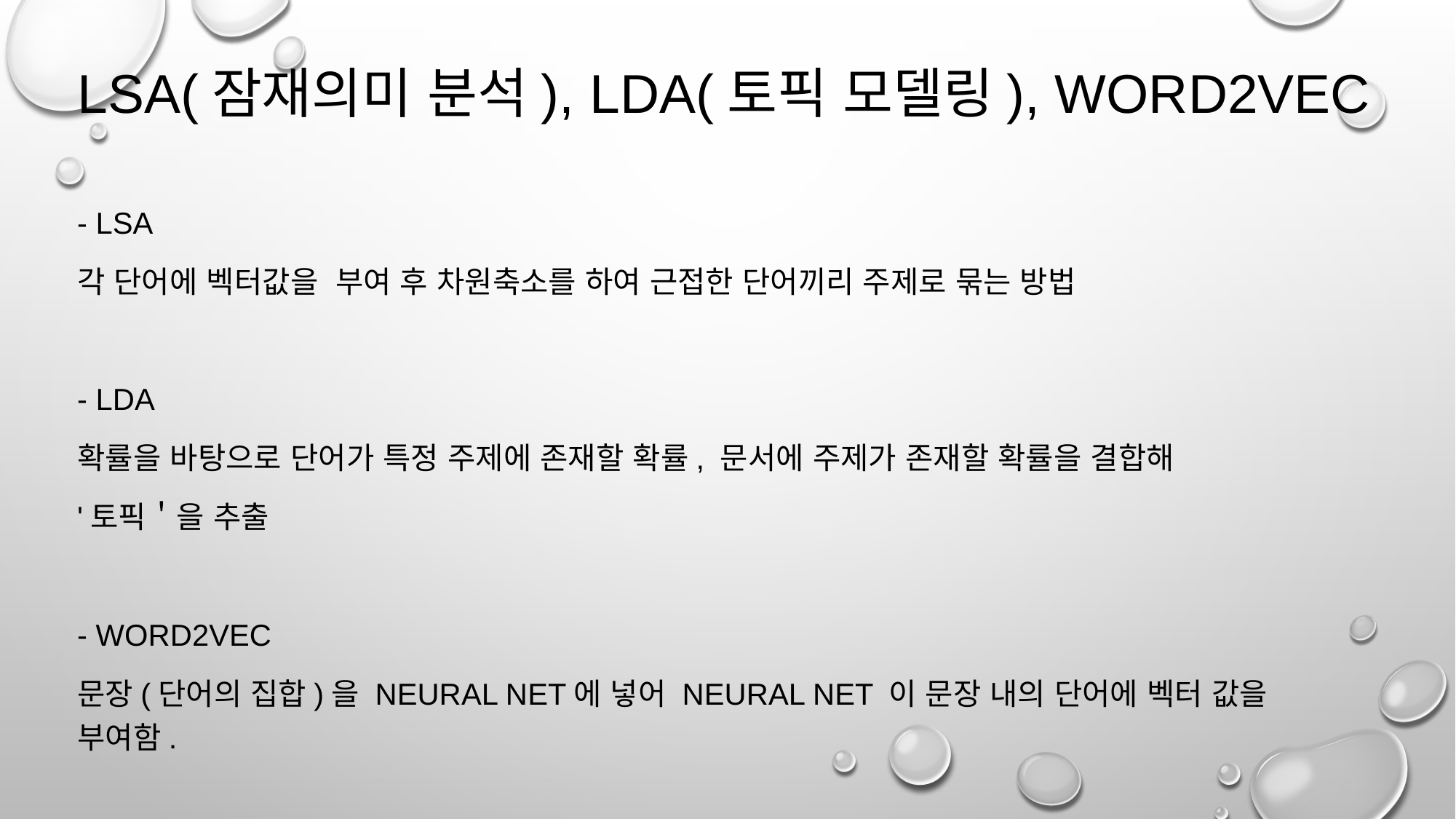

# LSA(잠재의미 분석), LDA(토픽 모델링), word2vec
- LSA
각 단어에 벡터값을  부여 후 차원축소를 하여 근접한 단어끼리 주제로 묶는 방법

- LDA
확률을 바탕으로 단어가 특정 주제에 존재할 확률, 문서에 주제가 존재할 확률을 결합해
'토픽＇을 추출

- Word2vec
문장(단어의 집합)을 neural net에 넣어 neural net 이 문장 내의 단어에 벡터 값을 부여함.